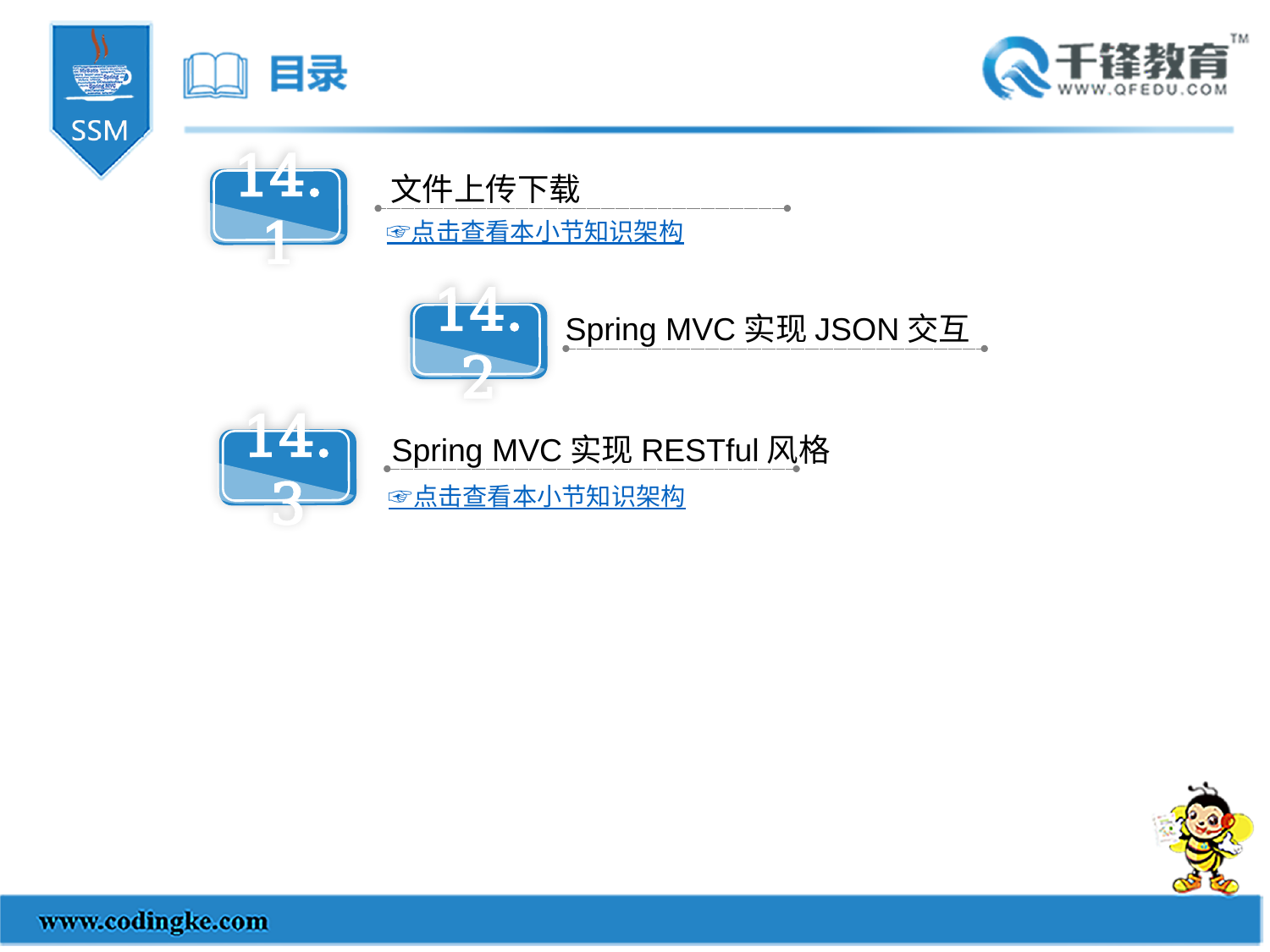

文件上传下载
14.1

☞点击查看本小节知识架构
Spring MVC实现JSON交互

14.2

Spring MVC实现RESTful风格
14.3

☞点击查看本小节知识架构